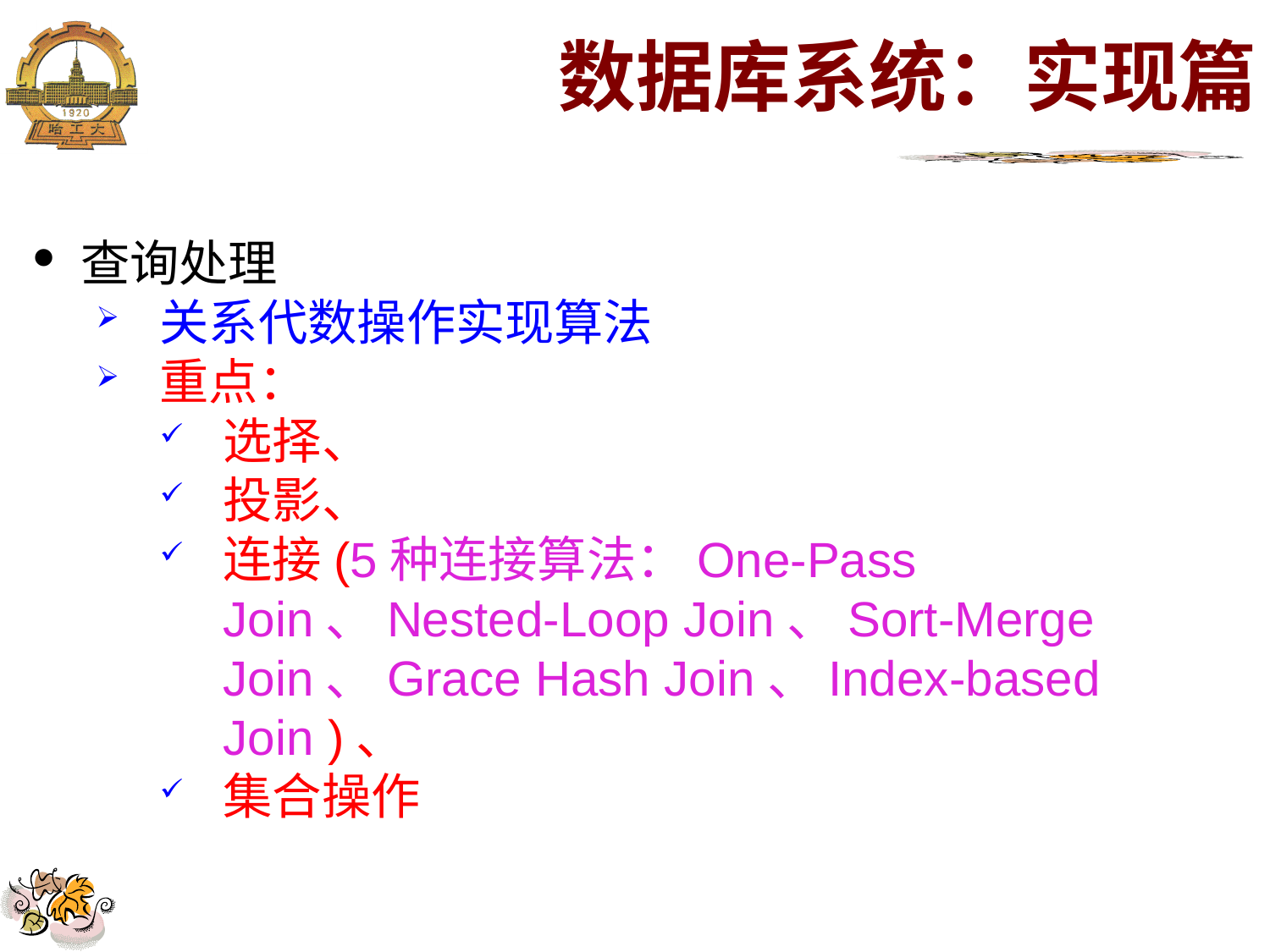

数据库系统：实现篇
查询处理
关系代数操作实现算法
重点：
选择、
投影、
连接(5种连接算法：One-Pass Join、Nested-Loop Join、Sort-Merge Join、Grace Hash Join、Index-based Join )、
集合操作